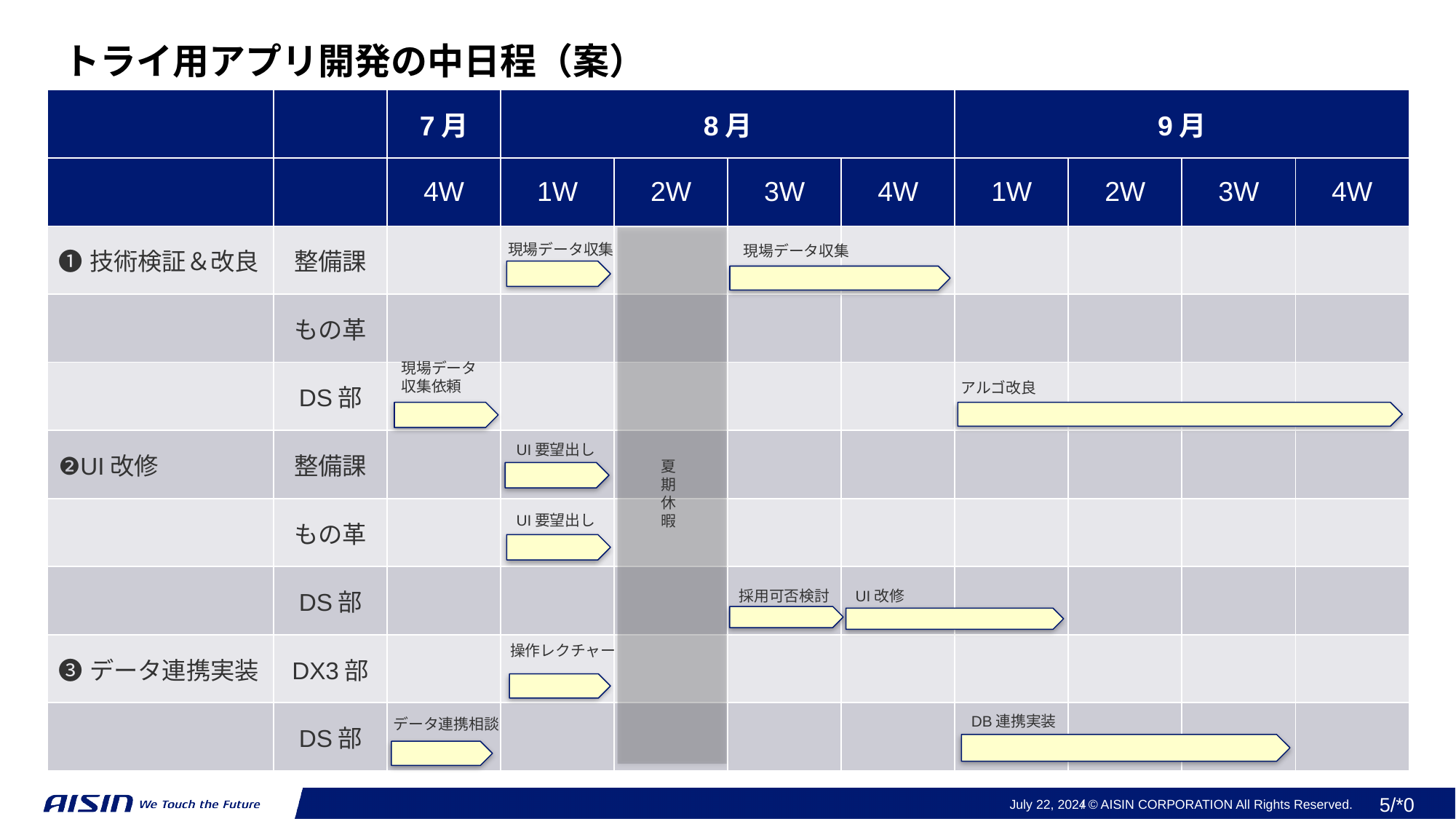

トライ用アプリ開発の中日程（案）
|  |  | 7月 | 8月 |  |  |  | 9月 |  |  |  |
| --- | --- | --- | --- | --- | --- | --- | --- | --- | --- | --- |
|  |  | 4W | 1W | 2W | 3W | 4W | 1W | 2W | 3W | 4W |
| ❶技術検証＆改良 | 整備課 |  |  |  |  |  |  |  |  |  |
|  | もの革 |  |  |  |  |  |  |  |  |  |
|  | DS部 |  |  |  |  |  |  |  |  |  |
| ❷UI改修 | 整備課 |  |  |  |  |  |  |  |  |  |
|  | もの革 |  |  |  |  |  |  |  |  |  |
|  | DS部 |  |  |  |  |  |  |  |  |  |
| ❸データ連携実装 | DX3部 |  |  |  |  |  |  |  |  |  |
|  | DS部 |  |  |  |  |  |  |  |  |  |

現場データ収集
現場データ収集

現場データ
収集依頼
アルゴ改良

UI要望出し
夏
期
休
暇

UI要望出し

採用可否検討
UI改修

操作レクチャー

DB連携実装
データ連携相談

July 22, 2024